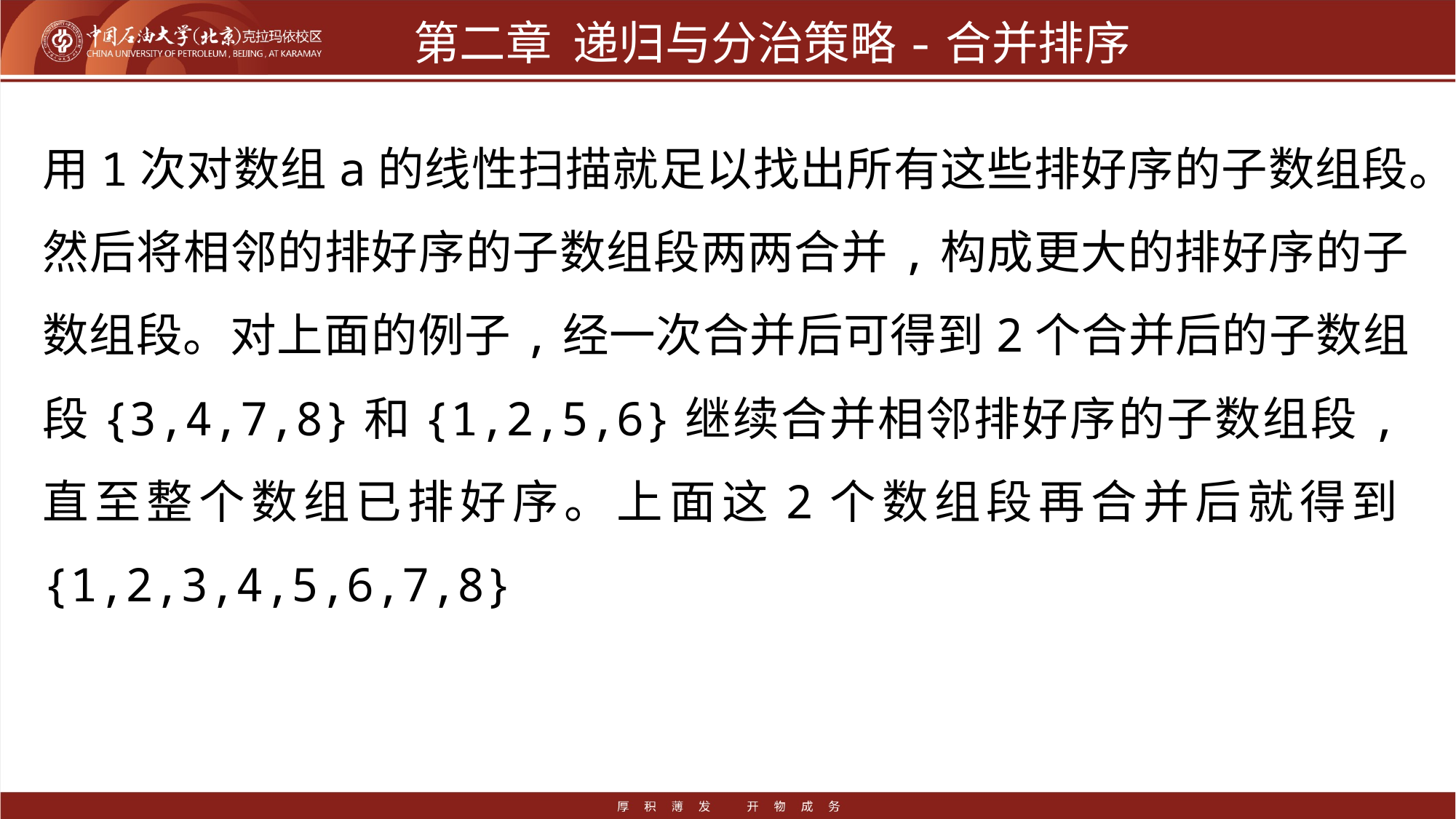

# 第二章  递归与分治策略-合并排序
用1次对数组a的线性扫描就足以找出所有这些排好序的子数组段。然后将相邻的排好序的子数组段两两合并,构成更大的排好序的子数组段。对上面的例子,经一次合并后可得到2个合并后的子数组段{3,4,7,8}和{1,2,5,6}继续合并相邻排好序的子数组段,直至整个数组已排好序。上面这2个数组段再合并后就得到{1,2,3,4,5,6,7,8}